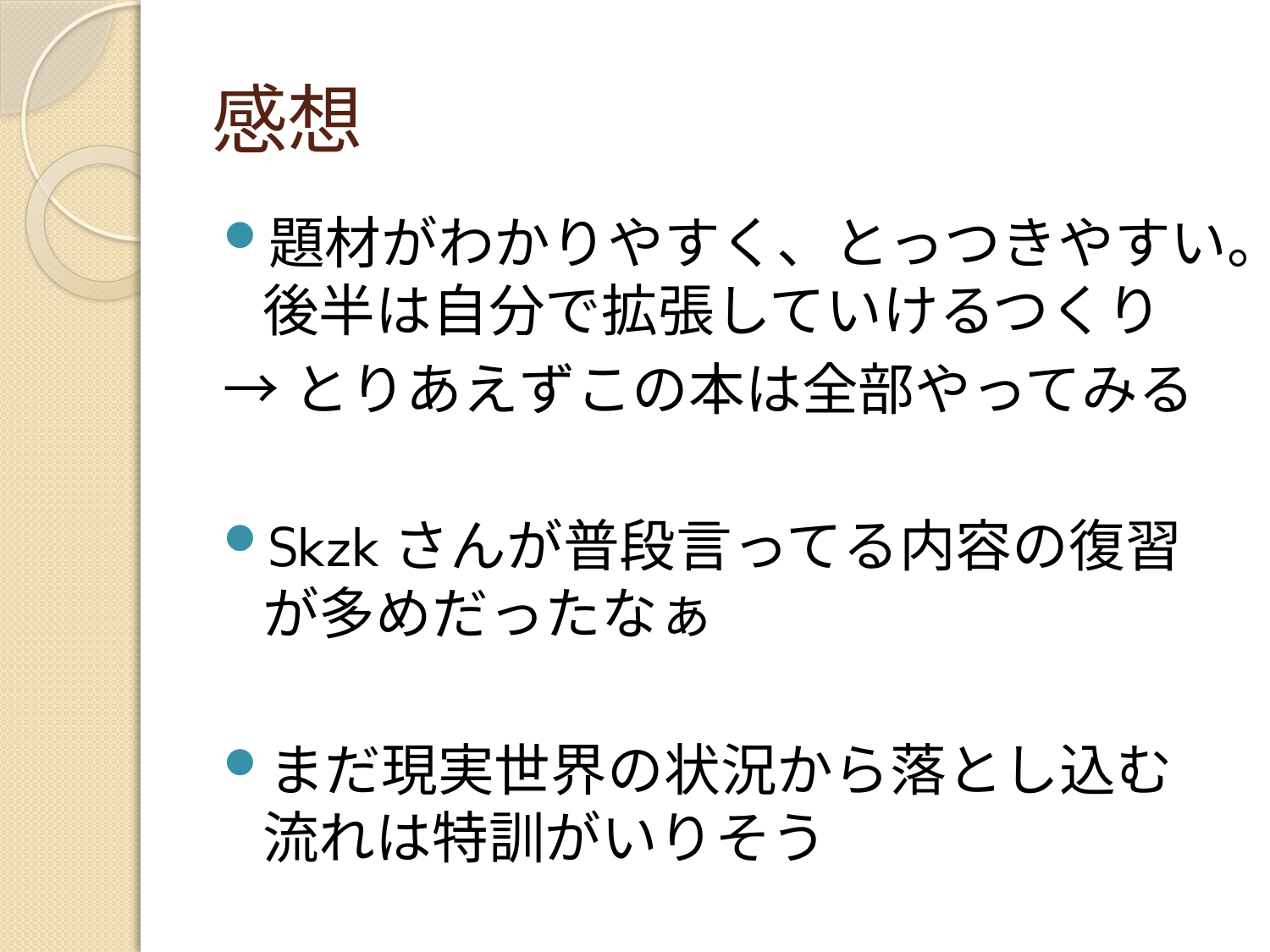

# 感想
題材がわかりやすく、とっつきやすい。後半は自分で拡張していけるつくり
→とりあえずこの本は全部やってみる

Skzkさんが普段言ってる内容の復習が多めだったなぁ

まだ現実世界の状況から落とし込む流れは特訓がいりそう